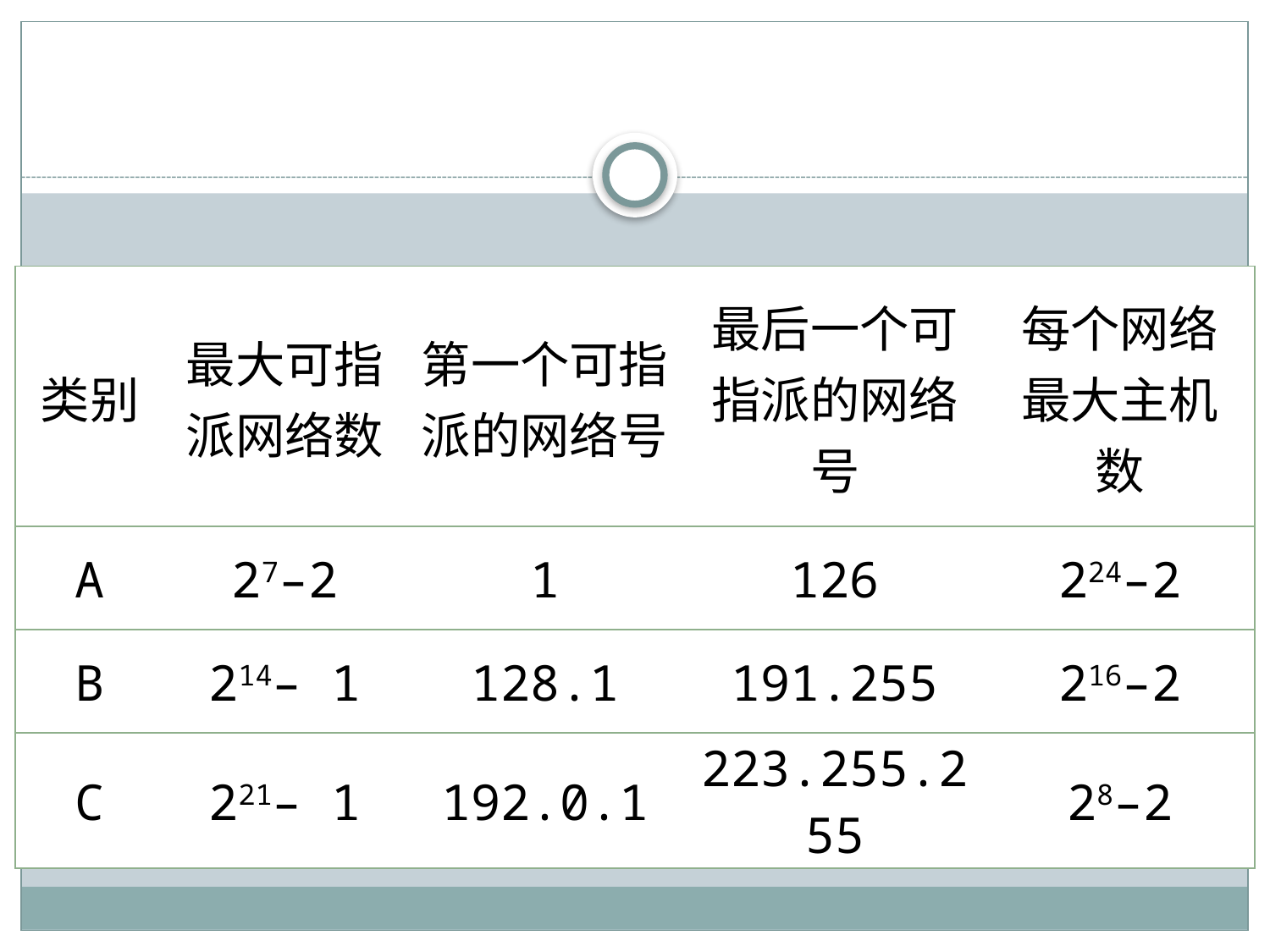

#

| 类别 | 最大可指派网络数 | 第一个可指派的网络号 | 最后一个可指派的网络号 | 每个网络最大主机数 |
| --- | --- | --- | --- | --- |
| A | 27–2 | 1 | 126 | 224–2 |
| B | 214– 1 | 128.1 | 191.255 | 216–2 |
| C | 221– 1 | 192.0.1 | 223.255.255 | 28–2 |